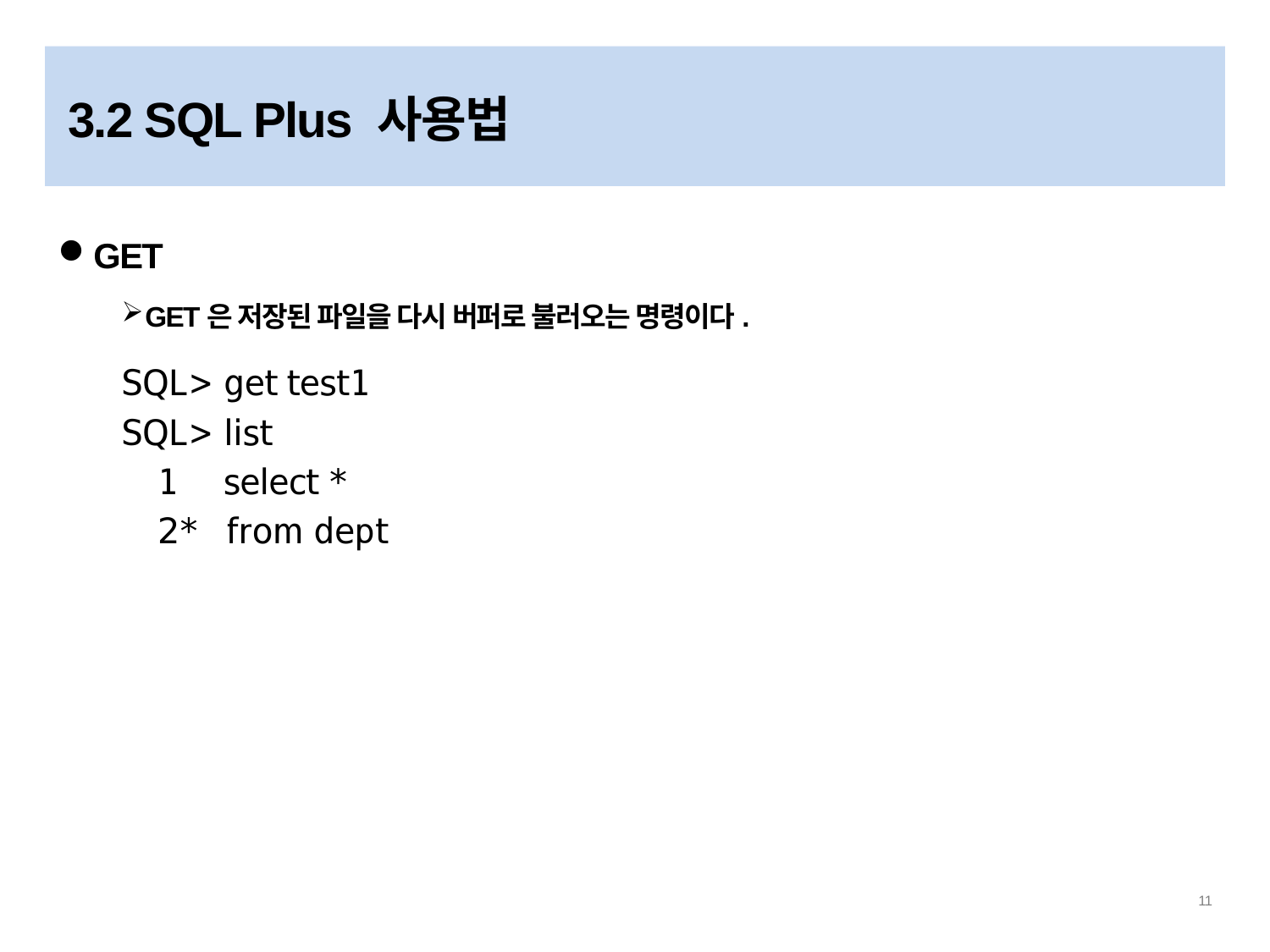

# 3.2 SQL Plus 사용법
GET
GET은 저장된 파일을 다시 버퍼로 불러오는 명령이다.
       SQL> get test1
       SQL> list
           1     select *
           2*   from dept